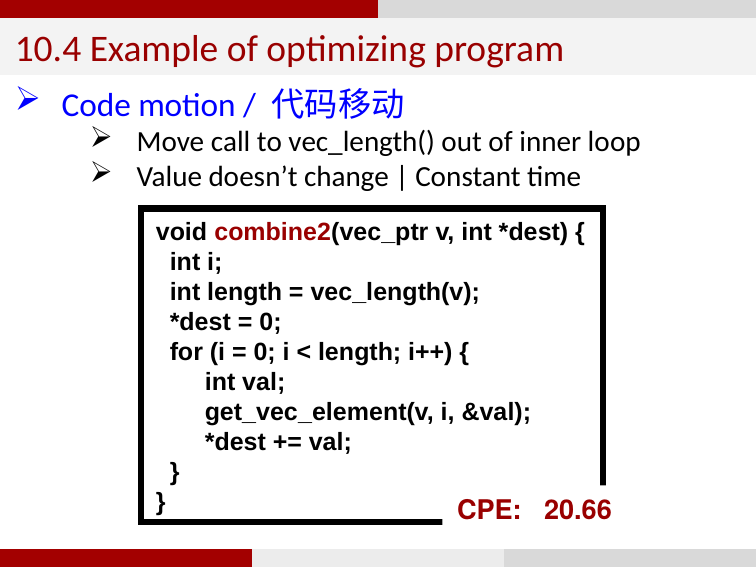

10.4 Example of optimizing program
Code motion / 代码移动
Move call to vec_length() out of inner loop
Value doesn’t change | Constant time
void combine2(vec_ptr v, int *dest) {
  int i;
  int length = vec_length(v);
  *dest = 0;
  for (i = 0; i < length; i++) {
       int val;
       get_vec_element(v, i, &val);
       *dest += val;
  }
}
CPE:   20.66

28